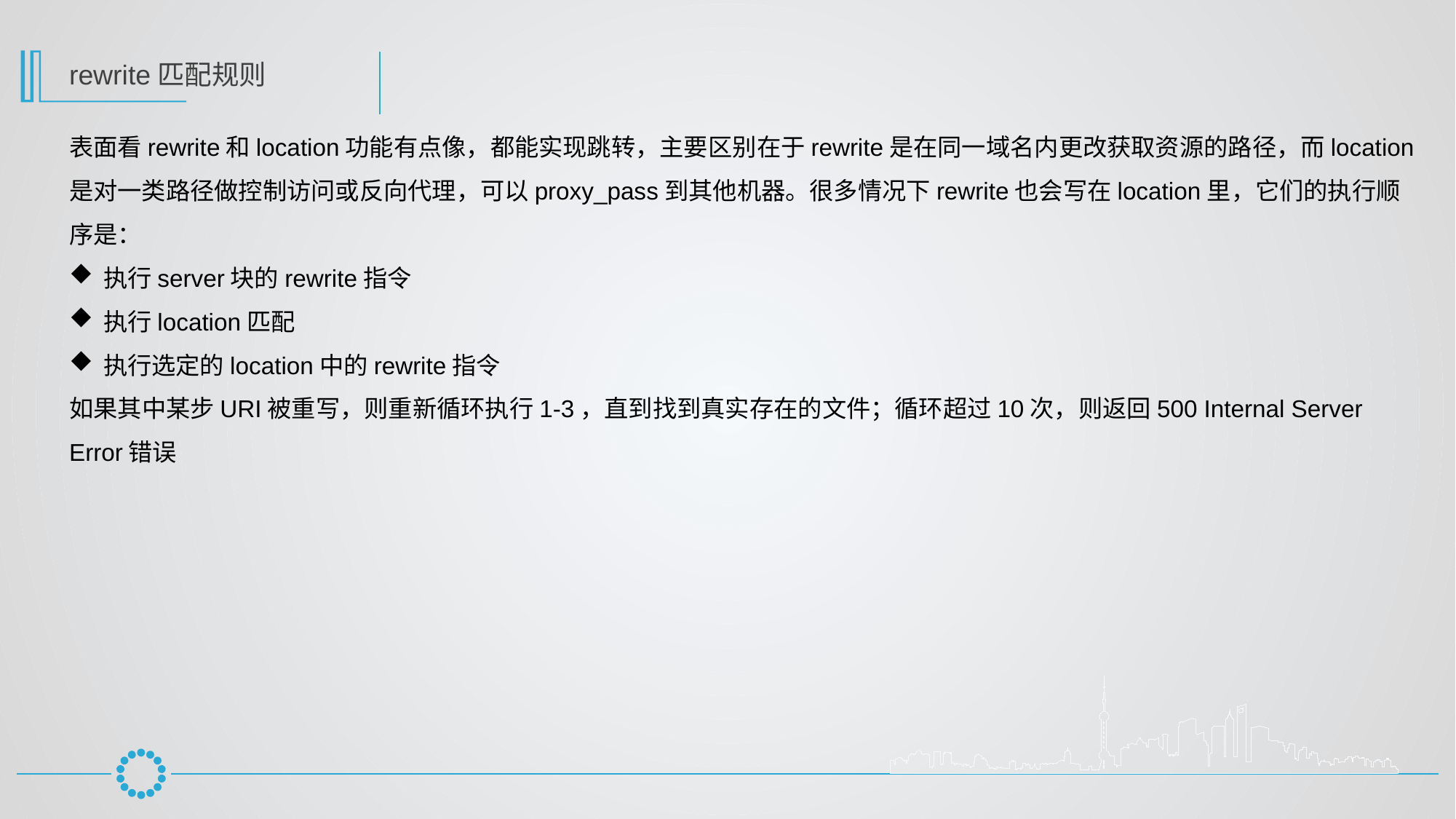

rewrite匹配规则
表面看rewrite和location功能有点像，都能实现跳转，主要区别在于rewrite是在同一域名内更改获取资源的路径，而location是对一类路径做控制访问或反向代理，可以proxy_pass到其他机器。很多情况下rewrite也会写在location里，它们的执行顺序是：
执行server块的rewrite指令
执行location匹配
执行选定的location中的rewrite指令
如果其中某步URI被重写，则重新循环执行1-3，直到找到真实存在的文件；循环超过10次，则返回500 Internal Server Error错误

19